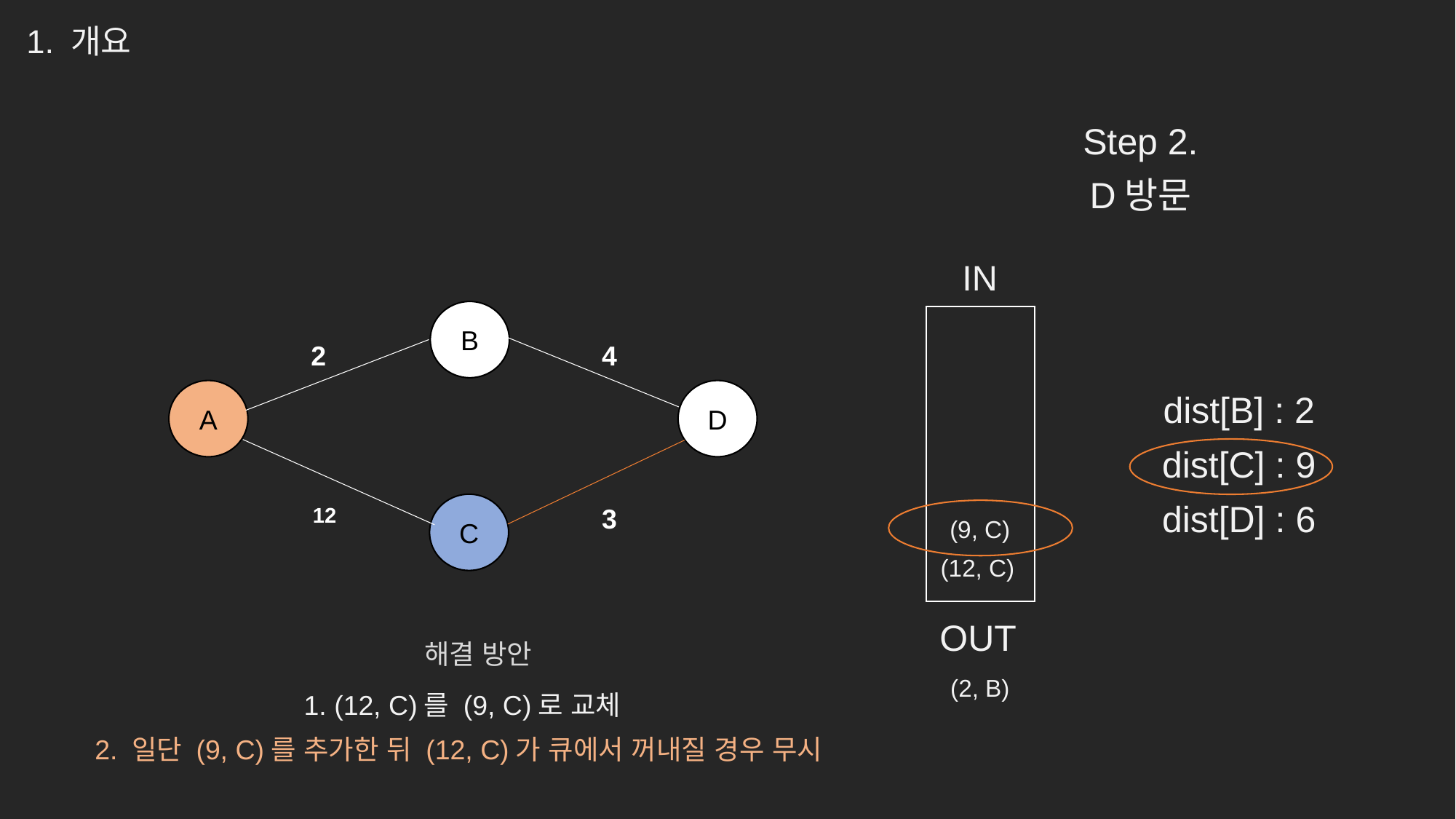

1. 개요
Step 2.
D방문

IN

B
2
4
D
A
C
12
3

dist[B] : 2
dist[C] : 9
dist[D] : 6

(9, C)

(12, C)

OUT

해결 방안
(2, B)

1. (12, C)를 (9, C)로 교체
2. 일단 (9, C)를 추가한 뒤 (12, C)가 큐에서 꺼내질 경우 무시